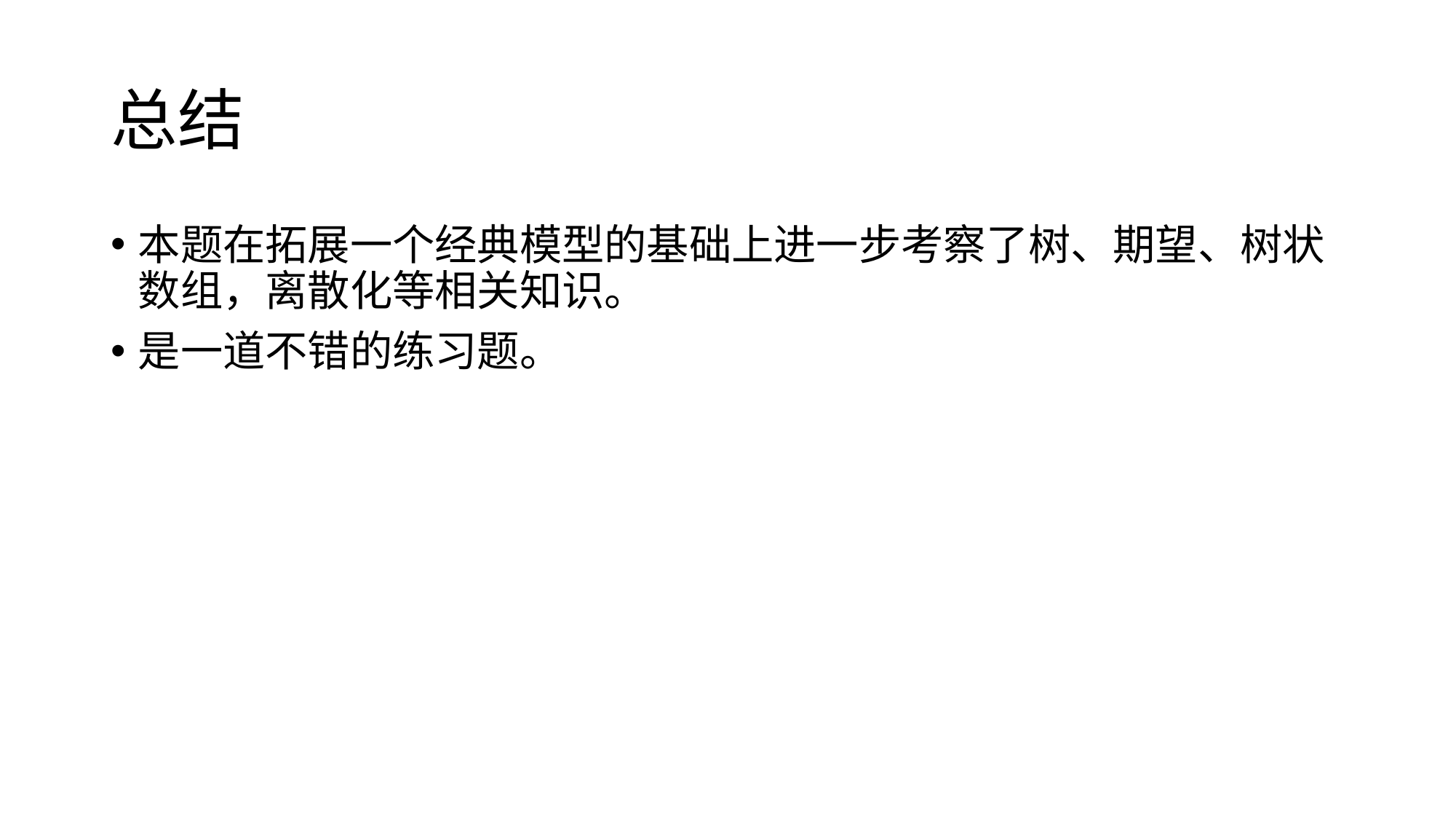

# 总结
本题在拓展一个经典模型的基础上进一步考察了树、期望、树状数组，离散化等相关知识。
是一道不错的练习题。